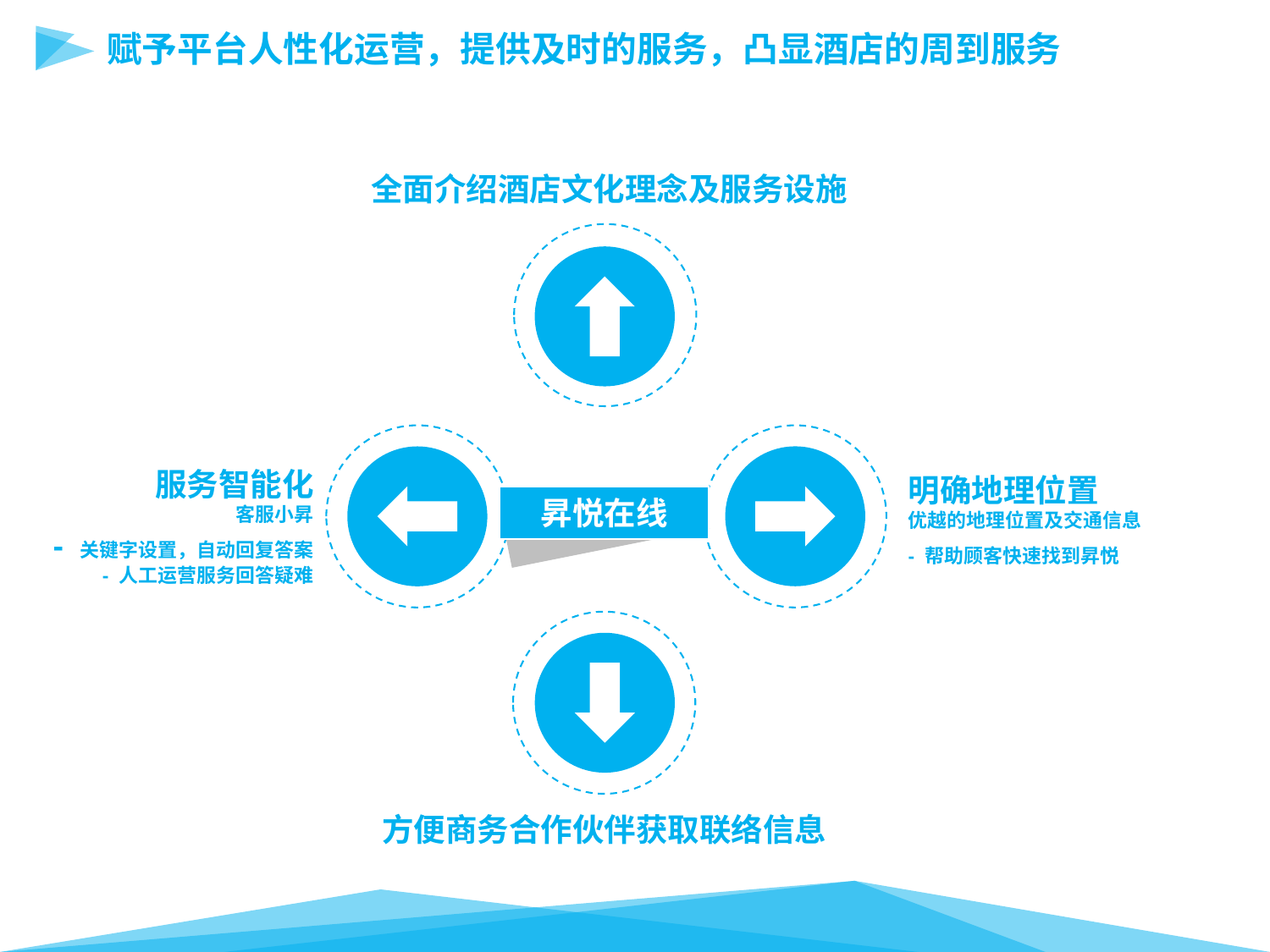

赋予平台人性化运营，提供及时的服务，凸显酒店的周到服务

全面介绍酒店文化理念及服务设施

明确地理位置
优越的地理位置及交通信息
- 帮助顾客快速找到昇悦
服务智能化
客服小昇
- 关键字设置，自动回复答案
- 人工运营服务回答疑难
昇悦在线

方便商务合作伙伴获取联络信息